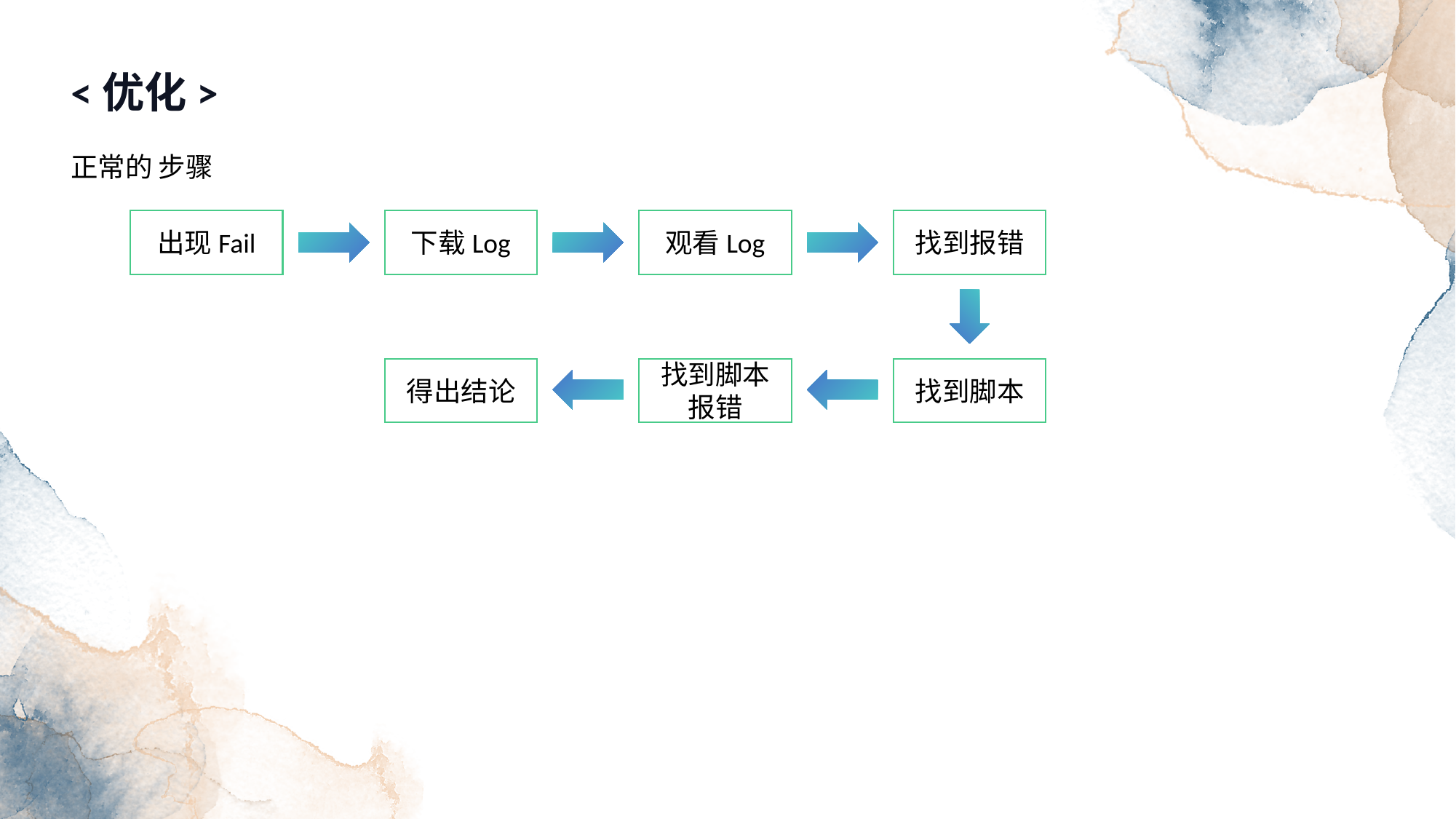

<优化>
正常的 步骤
出现Fail
下载Log
观看Log
找到报错

得出结论
找到脚本报错
找到脚本